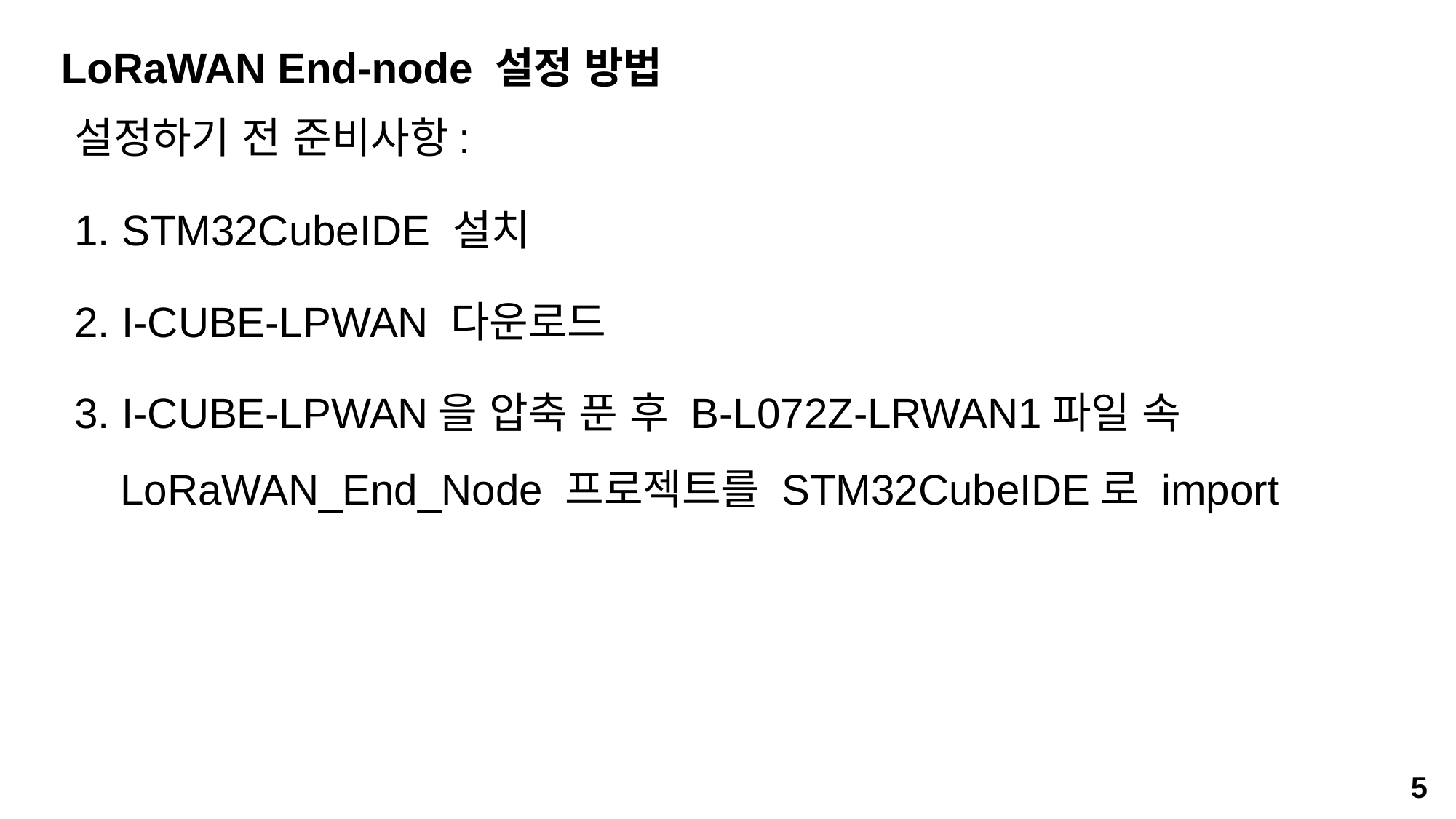

# LoRaWAN End-node 설정 방법
설정하기 전 준비사항:
1. STM32CubeIDE 설치
2. I-CUBE-LPWAN 다운로드
3. I-CUBE-LPWAN을 압축 푼 후 B-L072Z-LRWAN1파일 속
   LoRaWAN_End_Node 프로젝트를 STM32CubeIDE로 import

5